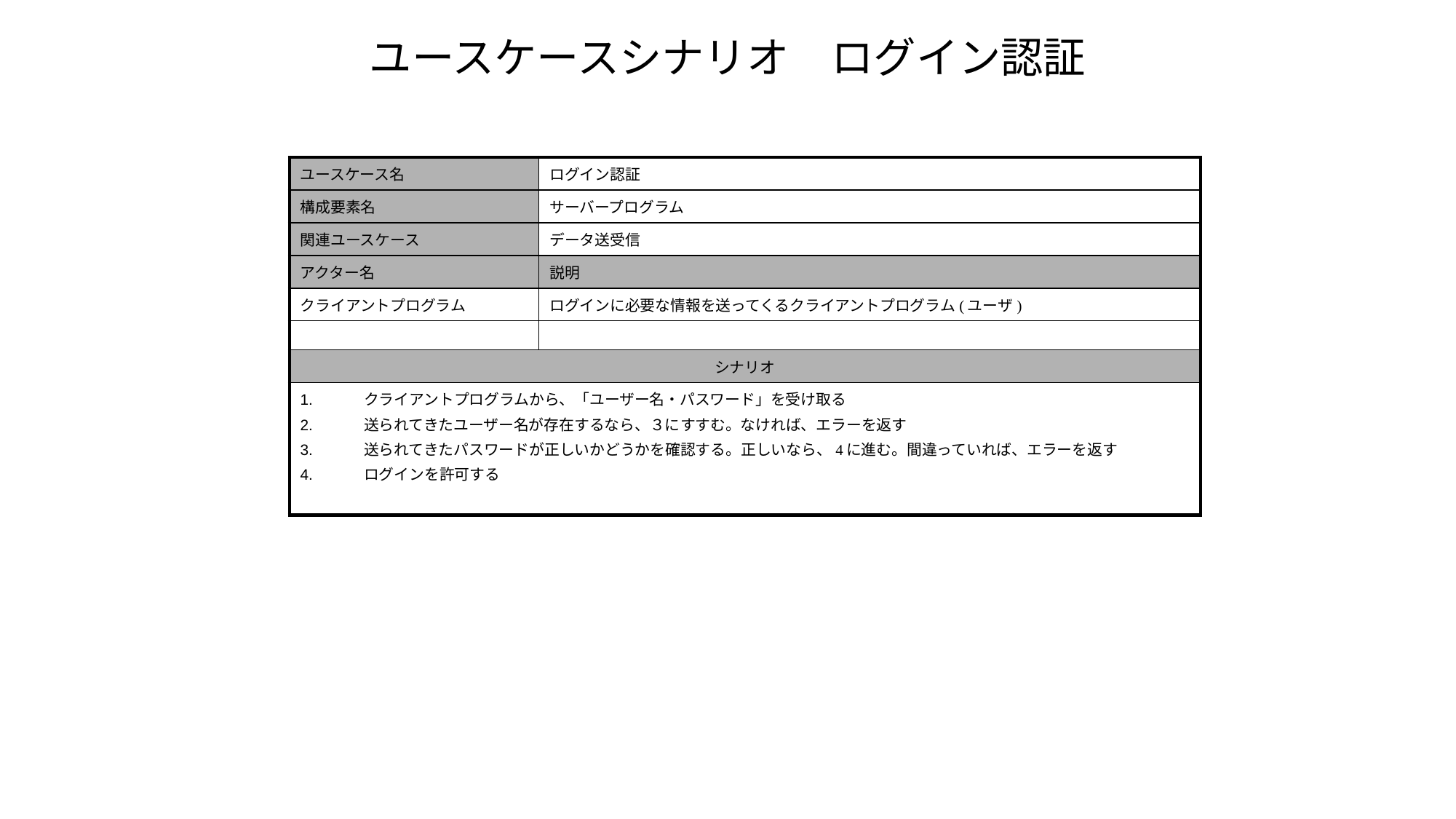

ユースケースシナリオ　ログイン認証
| ユースケース名 | ログイン認証 |
| --- | --- |
| 構成要素名 | サーバープログラム |
| 関連ユースケース | データ送受信 |
| アクター名 | 説明 |
| クライアントプログラム | ログインに必要な情報を送ってくるクライアントプログラム(ユーザ) |
|  |  |
| シナリオ |  |
| クライアントプログラムから、「ユーザー名・パスワード」を受け取る 送られてきたユーザー名が存在するなら、３にすすむ。なければ、エラーを返す 送られてきたパスワードが正しいかどうかを確認する。正しいなら、4に進む。間違っていれば、エラーを返す ログインを許可する |  |